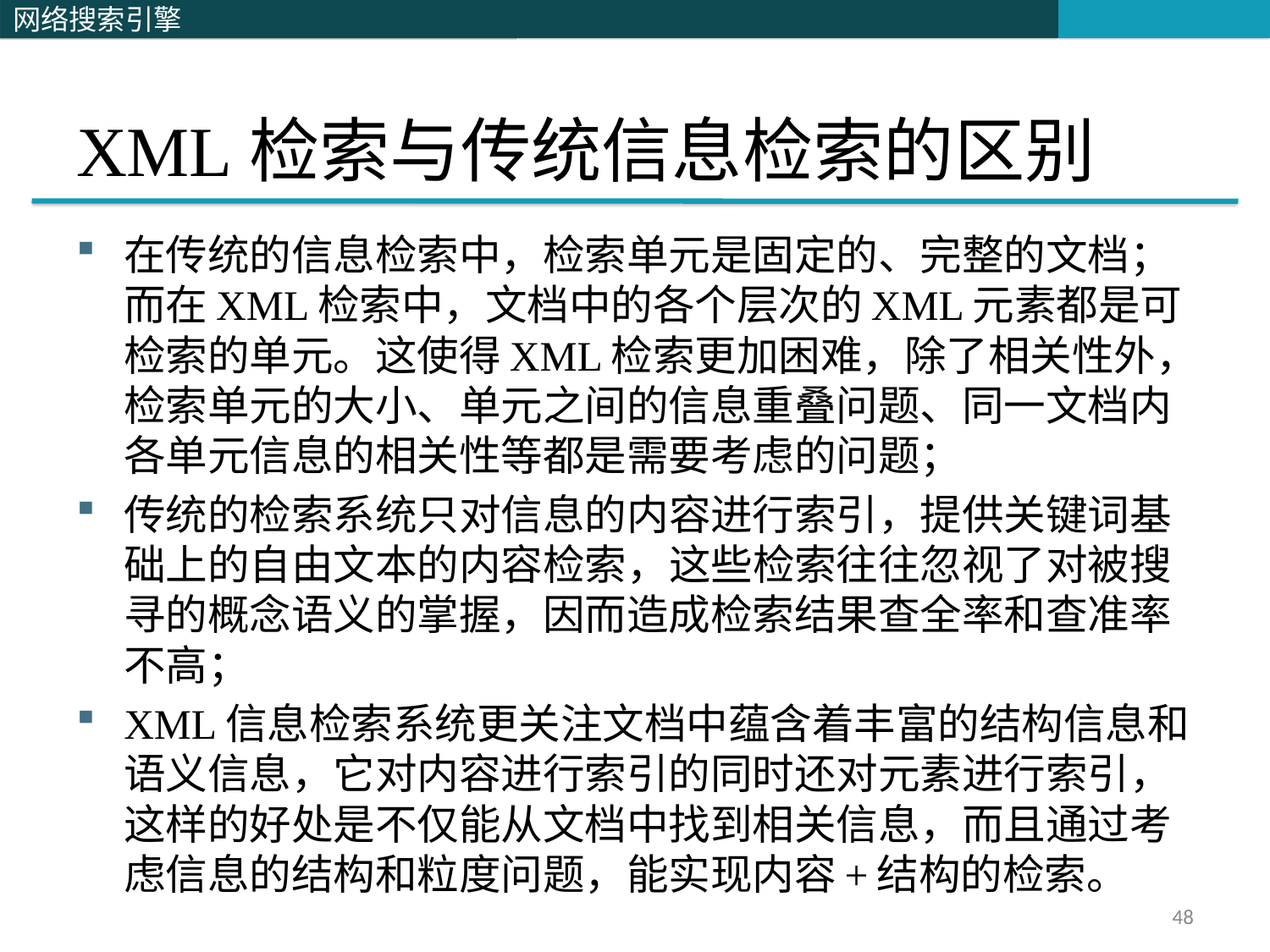

# XML检索与传统信息检索的区别
在传统的信息检索中，检索单元是固定的、完整的文档；而在XML检索中，文档中的各个层次的XML元素都是可检索的单元。这使得XML检索更加困难，除了相关性外，检索单元的大小、单元之间的信息重叠问题、同一文档内各单元信息的相关性等都是需要考虑的问题；
传统的检索系统只对信息的内容进行索引，提供关键词基础上的自由文本的内容检索，这些检索往往忽视了对被搜寻的概念语义的掌握，因而造成检索结果查全率和查准率不高；
XML信息检索系统更关注文档中蕴含着丰富的结构信息和语义信息，它对内容进行索引的同时还对元素进行索引，这样的好处是不仅能从文档中找到相关信息，而且通过考虑信息的结构和粒度问题，能实现内容+结构的检索。
48